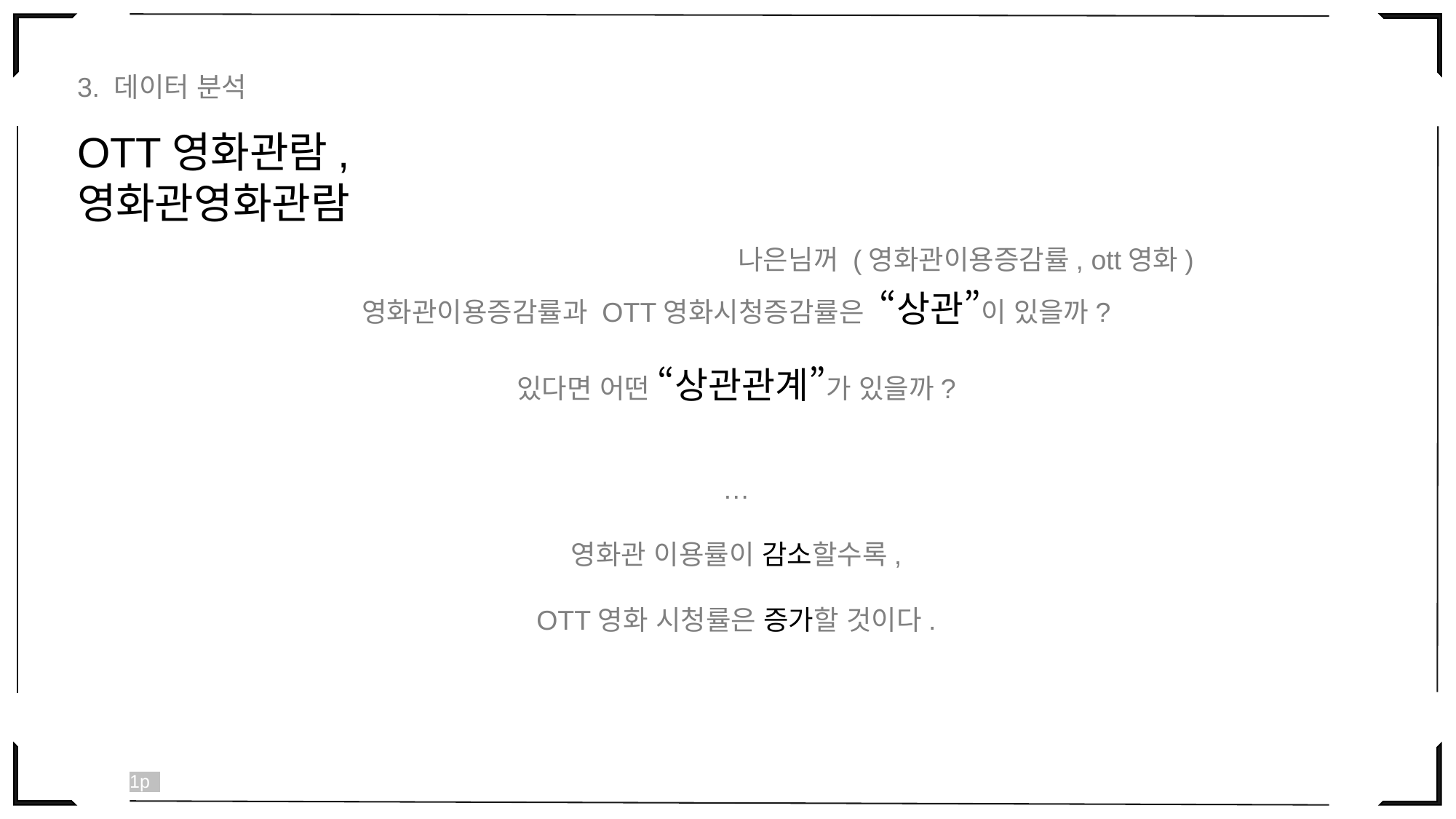

3. 데이터 분석
OTT영화관람, 영화관영화관람
나은님꺼 (영화관이용증감률, ott영화)
영화관이용증감률과 OTT영화시청증감률은  “상관”이 있을까?

있다면 어떤 “상관관계”가 있을까?

…

영화관 이용률이 감소할수록,

OTT영화 시청률은 증가할 것이다.

1p